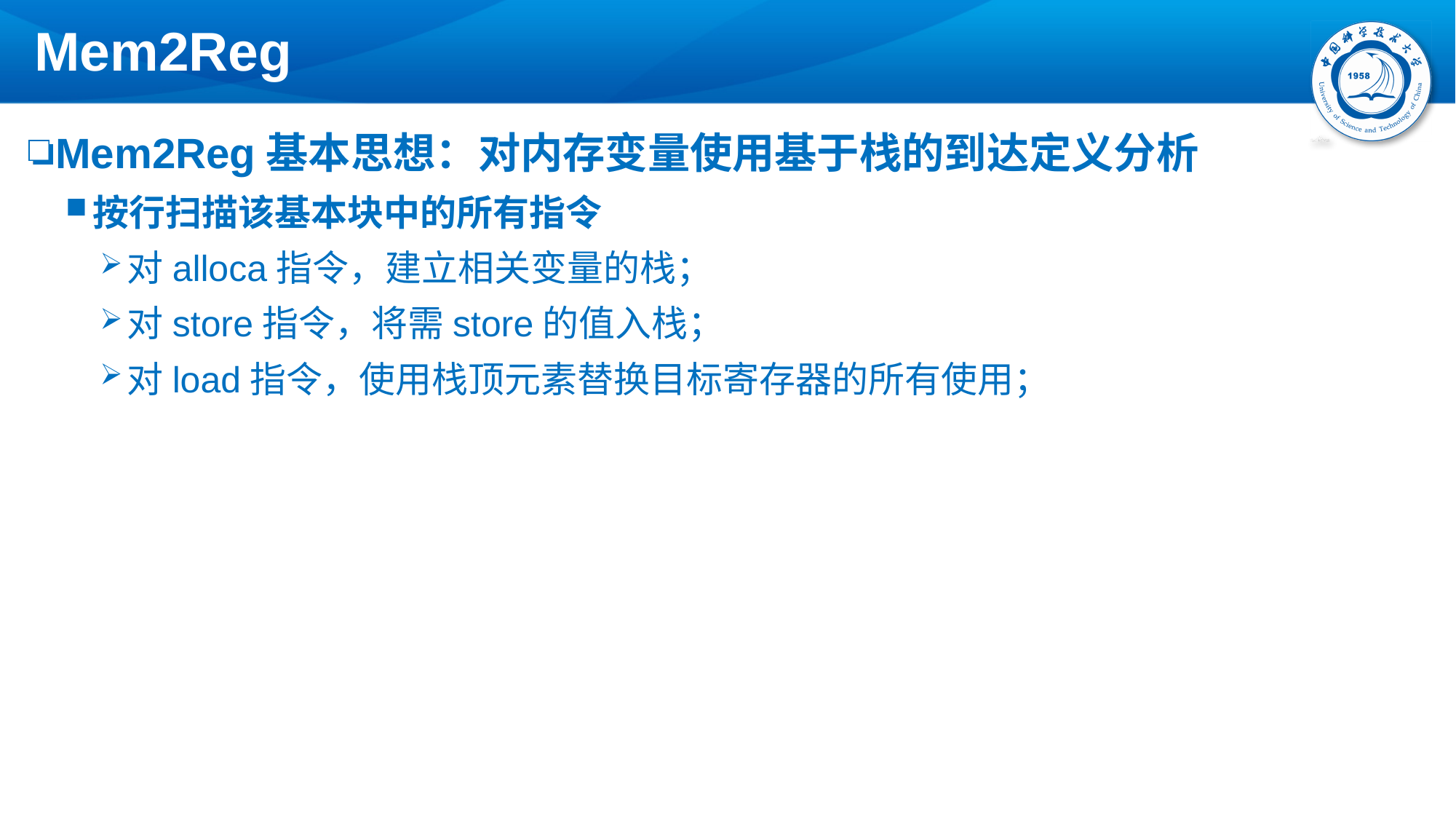

# Mem2Reg
Mem2Reg基本思想：对内存变量使用基于栈的到达定义分析
按行扫描该基本块中的所有指令
对alloca指令，建立相关变量的栈；
对store指令，将需store的值入栈；
对load指令，使用栈顶元素替换目标寄存器的所有使用；

10